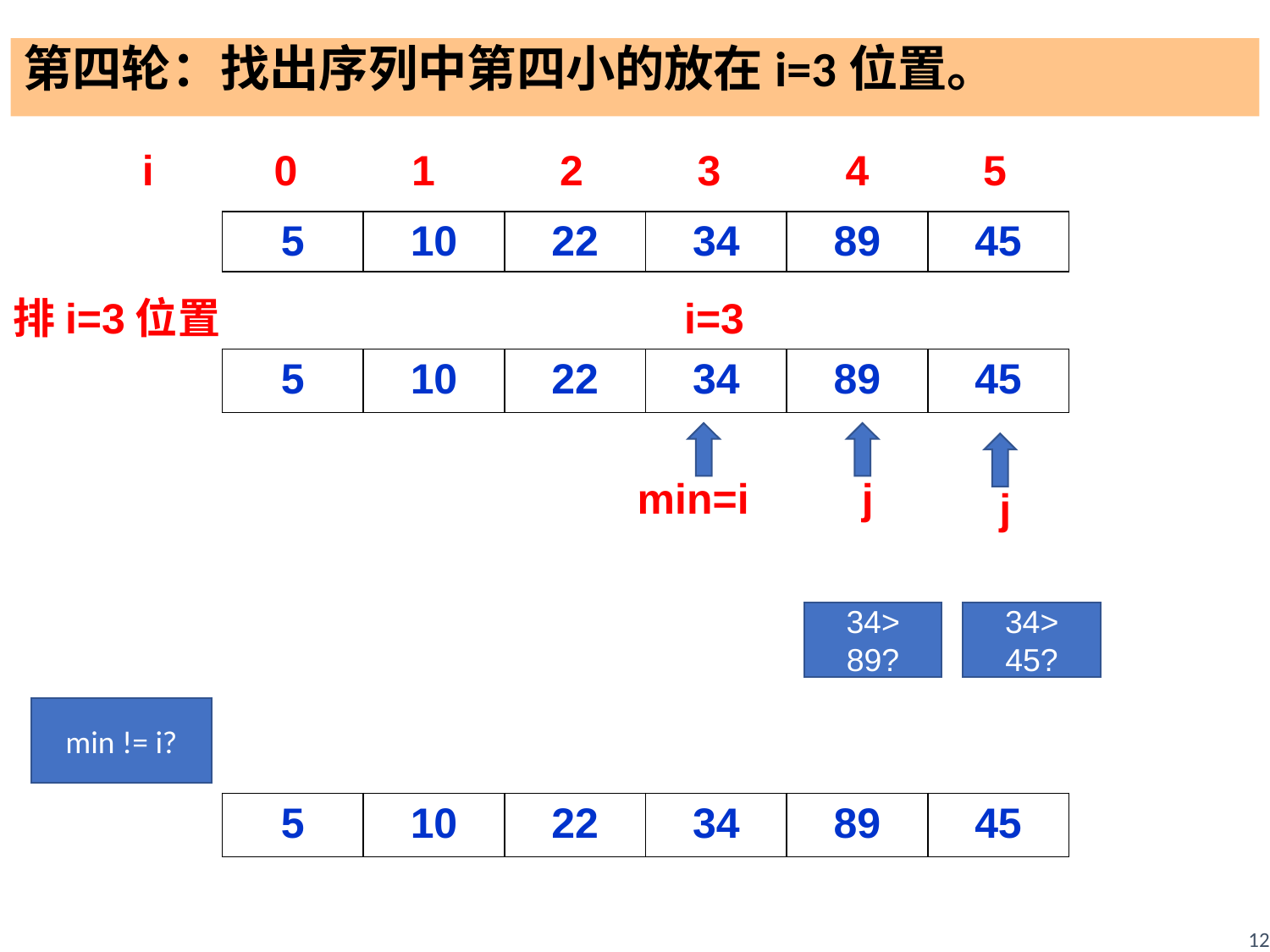

第四轮：找出序列中第四小的放在i=3位置。
i
0
1
2
3
4
5
| 5 | 10 | 22 | 34 | 89 | 45 |
| --- | --- | --- | --- | --- | --- |
排i=3位置
i=3
| 5 | 10 | 22 | 34 | 89 | 45 |
| --- | --- | --- | --- | --- | --- |

min=i

j

j
34> 89?
34> 45?
min != i?
| 5 | 10 | 22 | 34 | 89 | 45 |
| --- | --- | --- | --- | --- | --- |
12